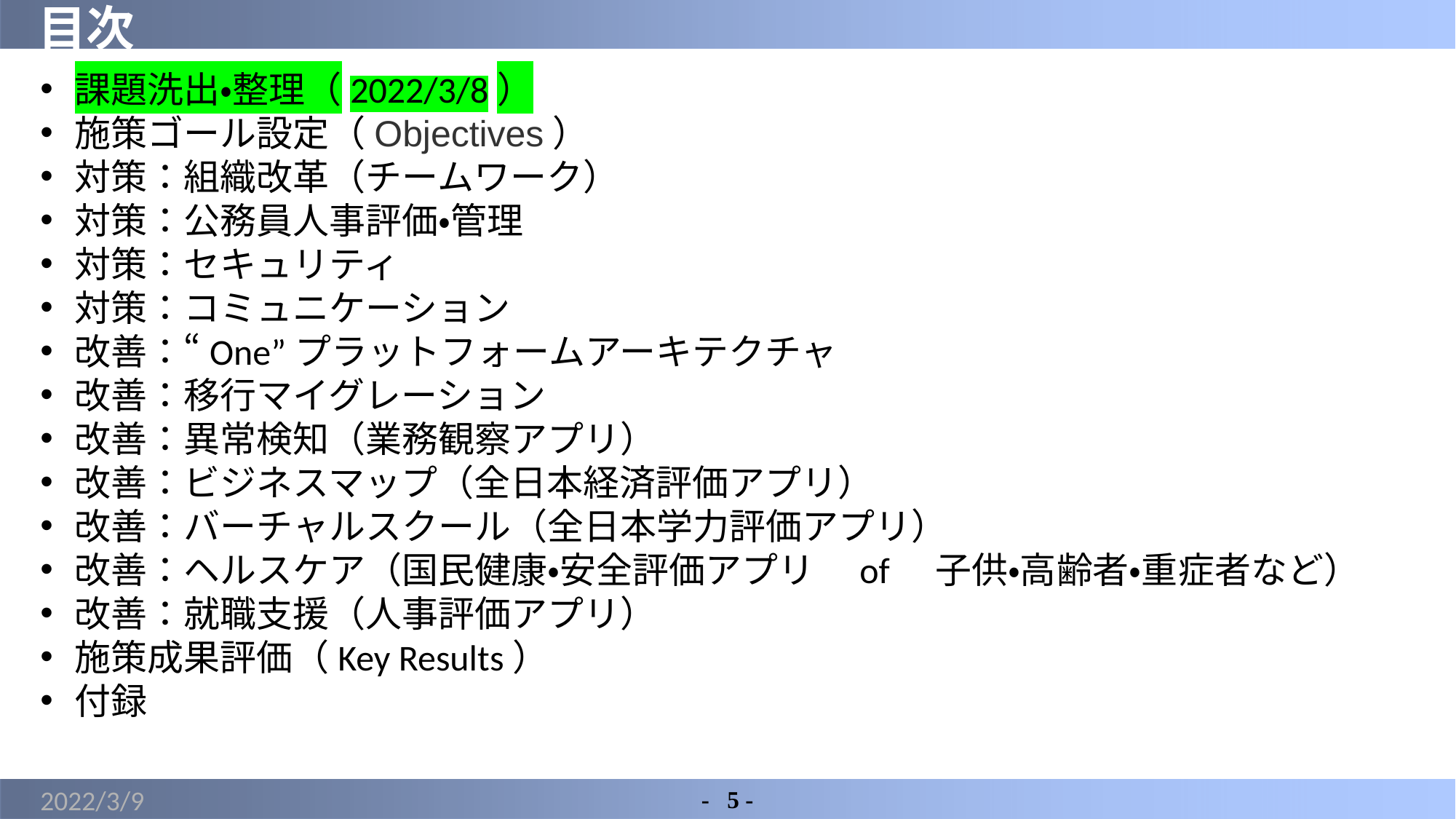

# 目次
課題洗出・整理（2022/3/8）
施策ゴール設定（Objectives）
対策：組織改革（チームワーク）
対策：公務員人事評価・管理
対策：セキュリティ
対策：コミュニケーション
改善：“One”プラットフォームアーキテクチャ
改善：移行マイグレーション
改善：異常検知（業務観察アプリ）
改善：ビジネスマップ（全日本経済評価アプリ）
改善：バーチャルスクール（全日本学力評価アプリ）
改善：ヘルスケア（国民健康・安全評価アプリ　of　子供・高齢者・重症者など）
改善：就職支援（人事評価アプリ）
施策成果評価（Key Results）
付録
2022/3/9
-	5 -